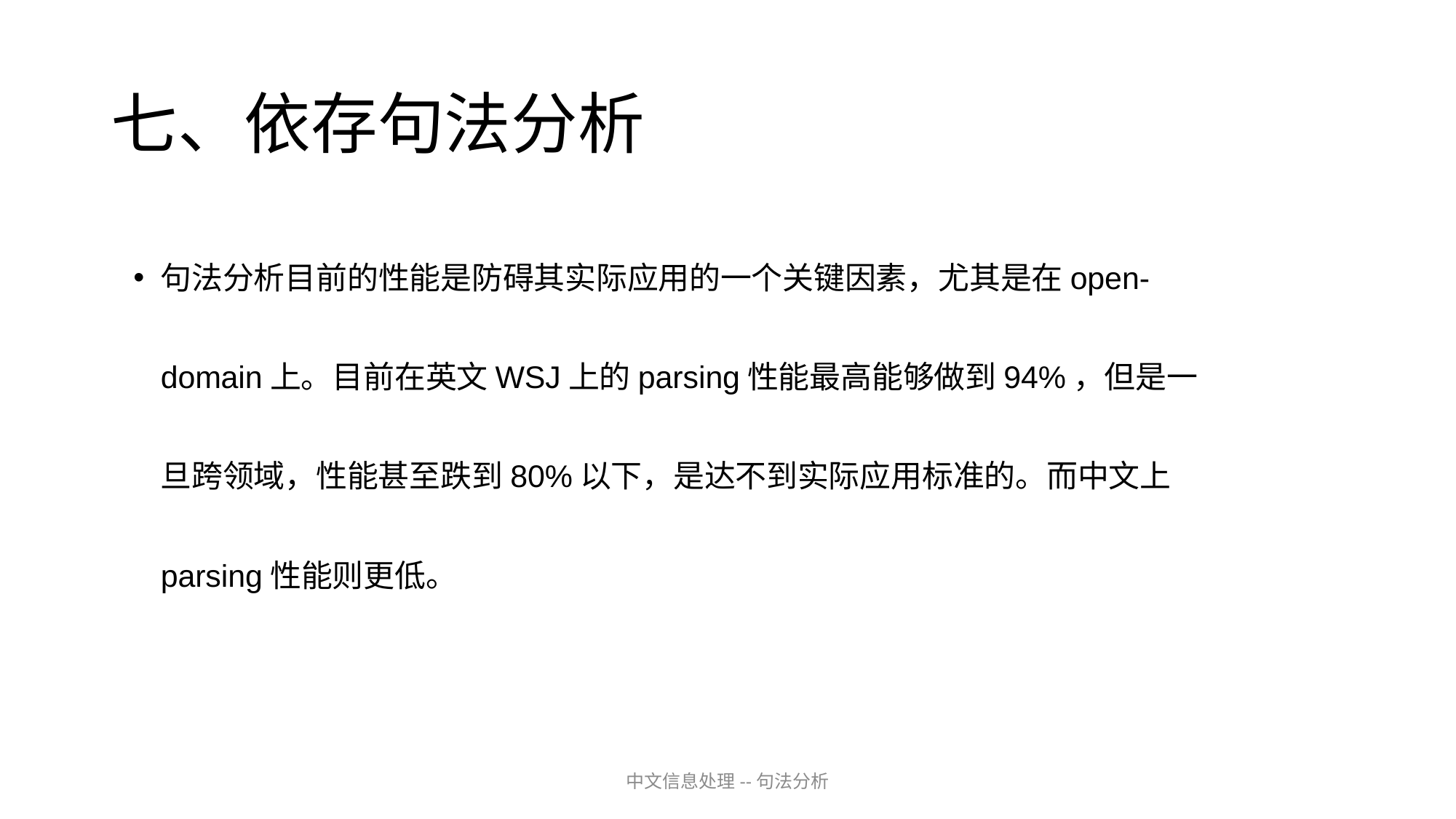

# 七、依存句法分析
句法分析目前的性能是防碍其实际应用的一个关键因素，尤其是在open-domain上。目前在英文WSJ上的parsing性能最高能够做到94%，但是一旦跨领域，性能甚至跌到80%以下，是达不到实际应用标准的。而中文上parsing性能则更低。

中文信息处理--句法分析
152